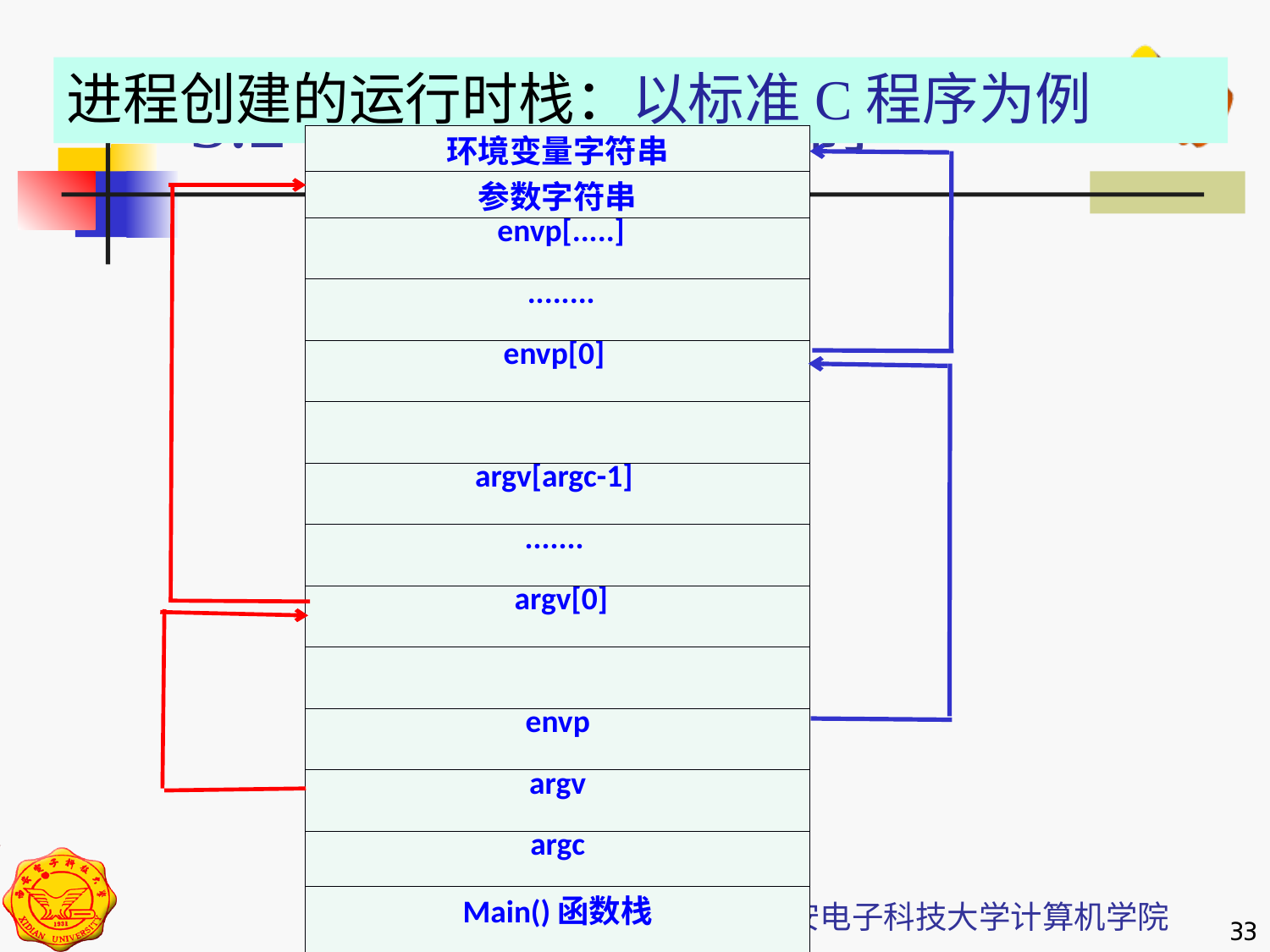

进程创建的运行时栈：以标准C程序为例

3.2 进程定义与控制
| 环境变量字符串 |
| --- |
| 参数字符串 |
| envp[.....] |
| ........ |
| envp[0] |
|  |
| argv[argc-1] |
| ....... |
| argv[0] |
|  |
| envp |
| argv |
| argc |
| Main()函数栈 |
33